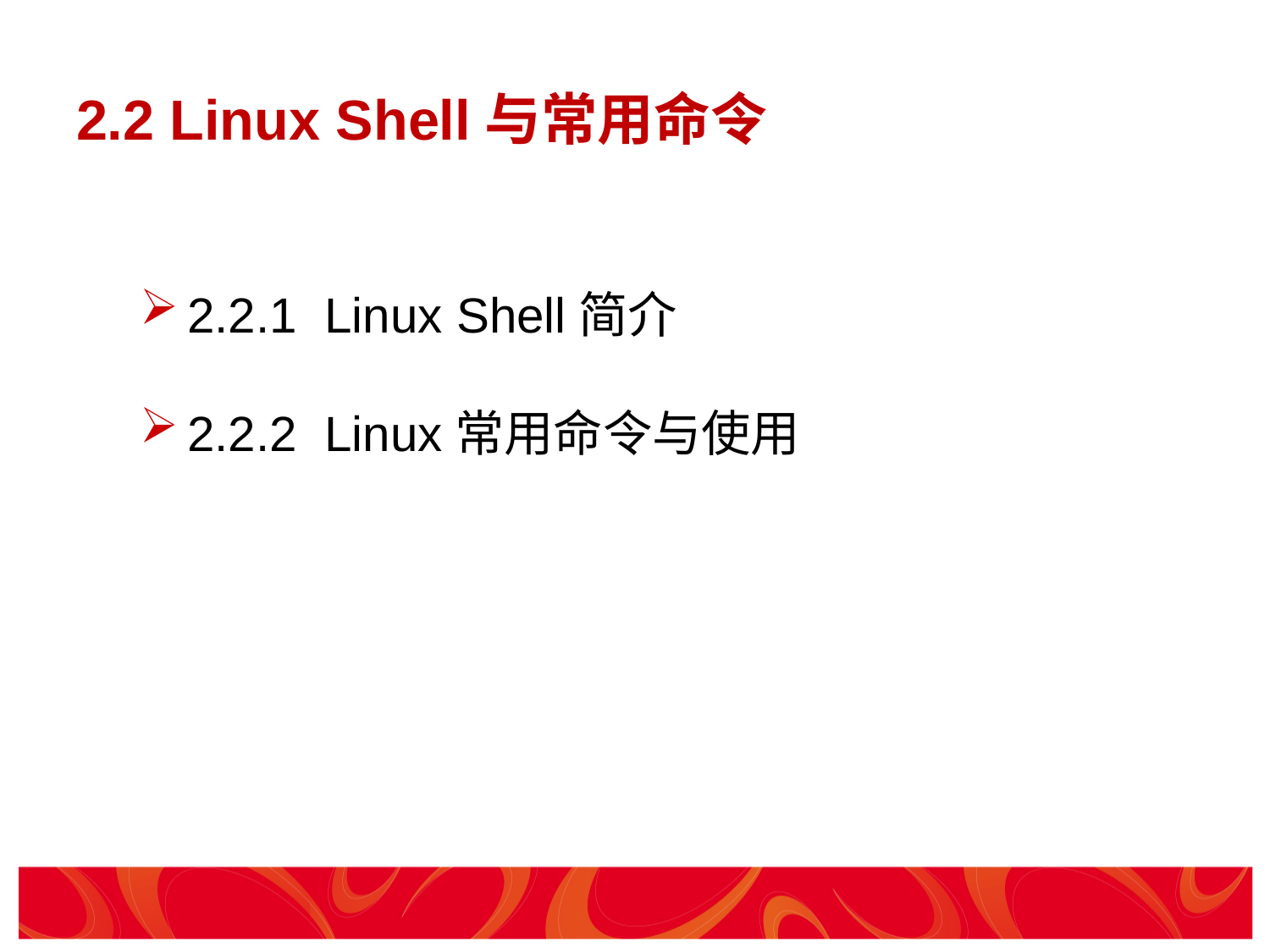

# 2.2 Linux Shell与常用命令

2.2.1  Linux Shell简介
2.2.2  Linux常用命令与使用